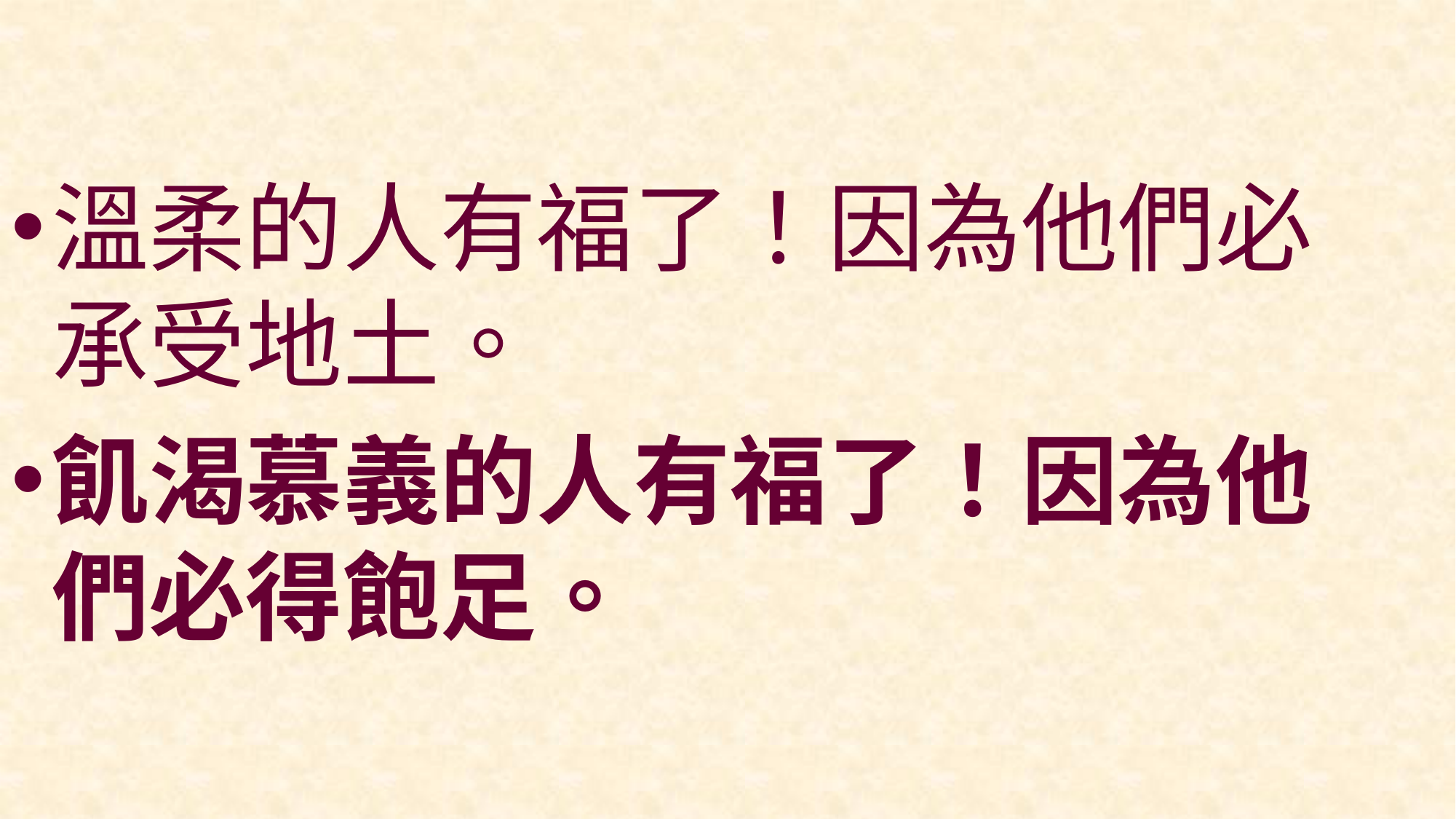

溫柔的人有福了！因為他們必承受地土。
飢渴慕義的人有福了！因為他們必得飽足。